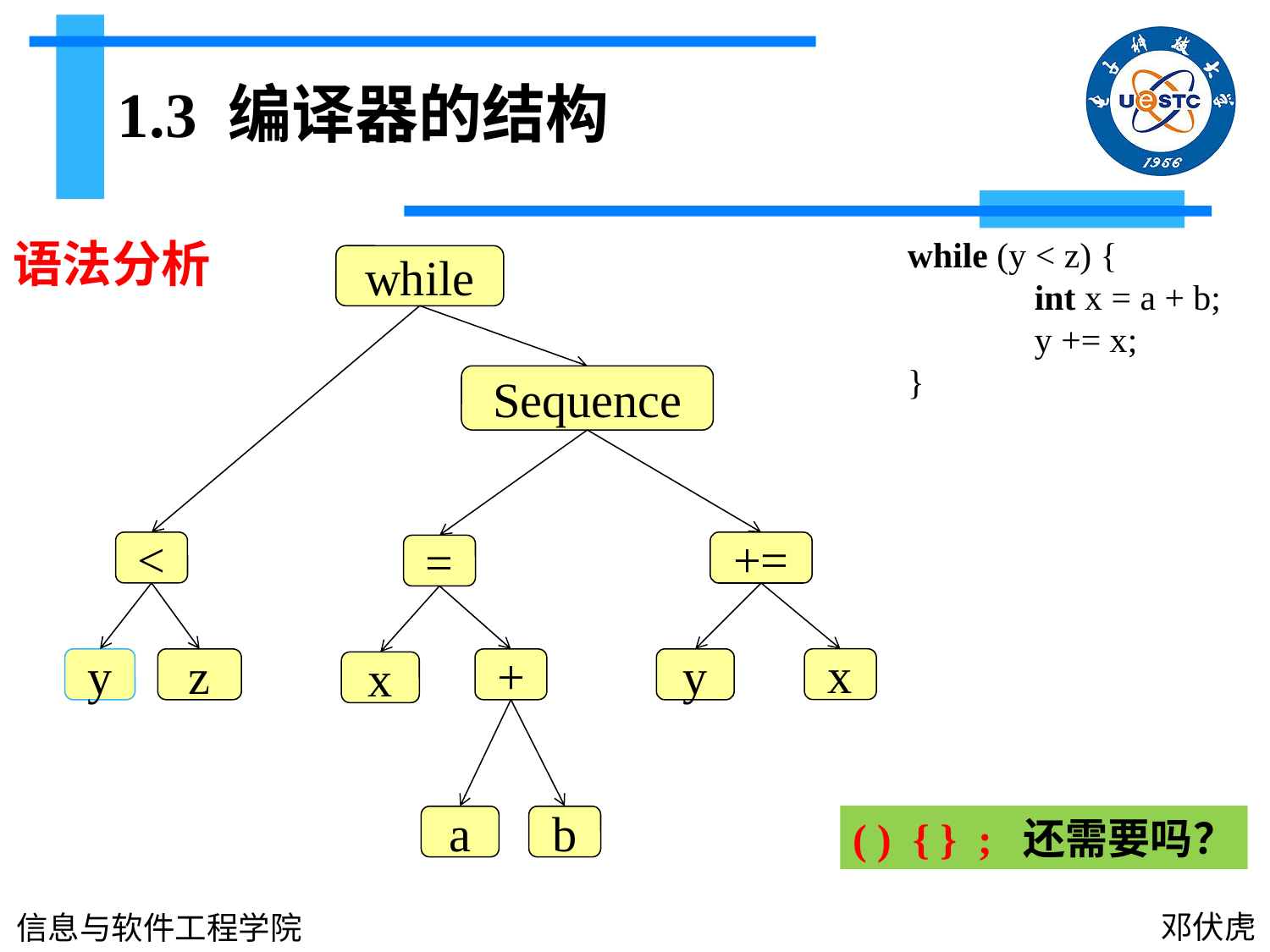

# 1.3 编译器的结构
while (y < z) {
	int x = a + b;
	y += x;
}
语法分析
while
Sequence
<
+=
x
y
=
x
y
z
+
a
b
( )  { }  ;  还需要吗？
邓伏虎
14
信息与软件工程学院